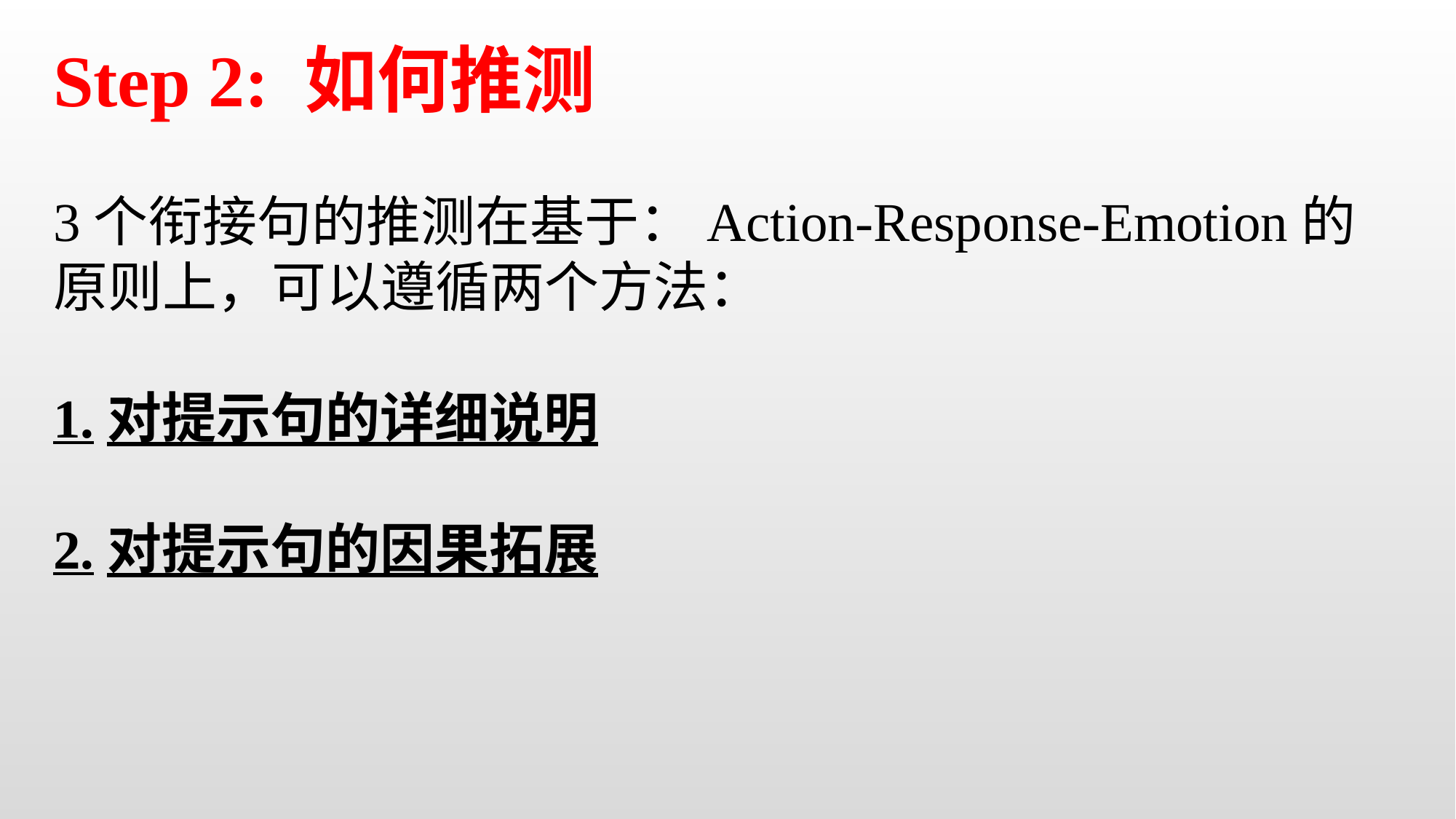

Step 2: 如何推测
3个衔接句的推测在基于：Action-Response-Emotion的原则上，可以遵循两个方法：

1.对提示句的详细说明

2.对提示句的因果拓展